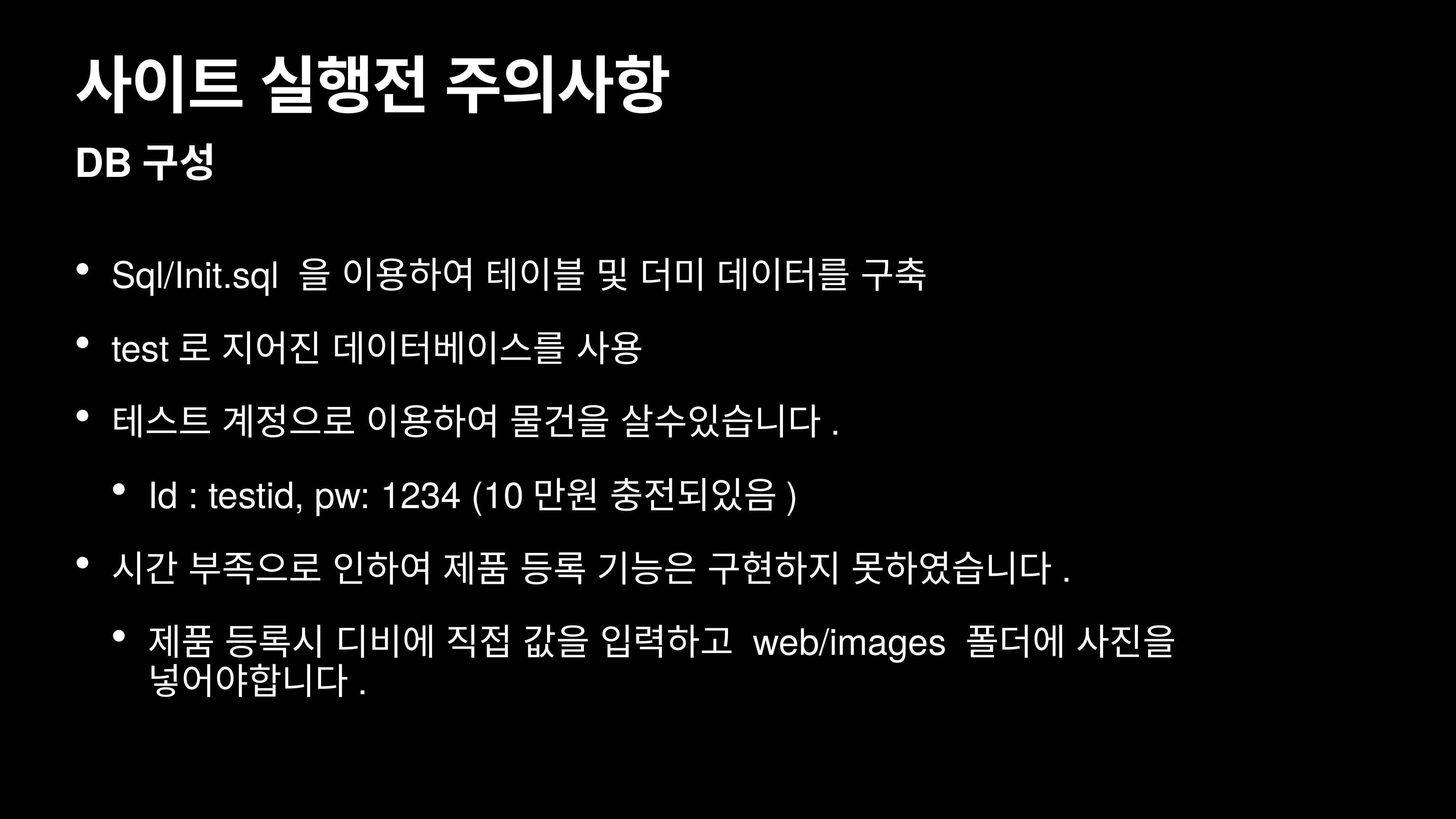

# 사이트 실행전 주의사항
DB구성
Sql/Init.sql 을 이용하여 테이블 및 더미 데이터를 구축
test로 지어진 데이터베이스를 사용
테스트 계정으로 이용하여 물건을 살수있습니다.
Id : testid, pw: 1234 (10만원 충전되있음)
시간 부족으로 인하여 제품 등록 기능은 구현하지 못하였습니다.
제품 등록시 디비에 직접 값을 입력하고 web/images 폴더에 사진을 넣어야합니다.